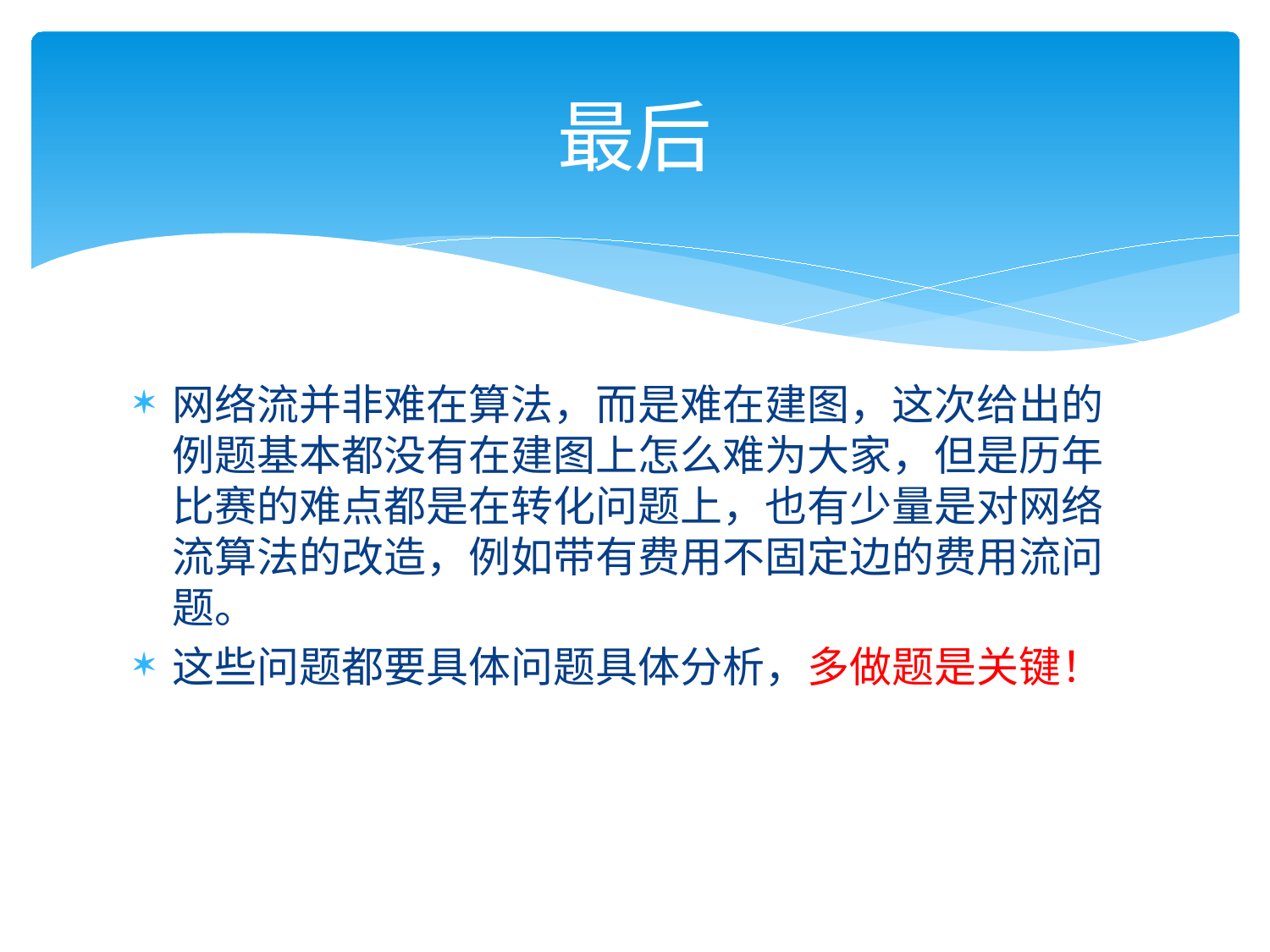

# 最后
网络流并非难在算法，而是难在建图，这次给出的例题基本都没有在建图上怎么难为大家，但是历年比赛的难点都是在转化问题上，也有少量是对网络流算法的改造，例如带有费用不固定边的费用流问题。
这些问题都要具体问题具体分析，多做题是关键！